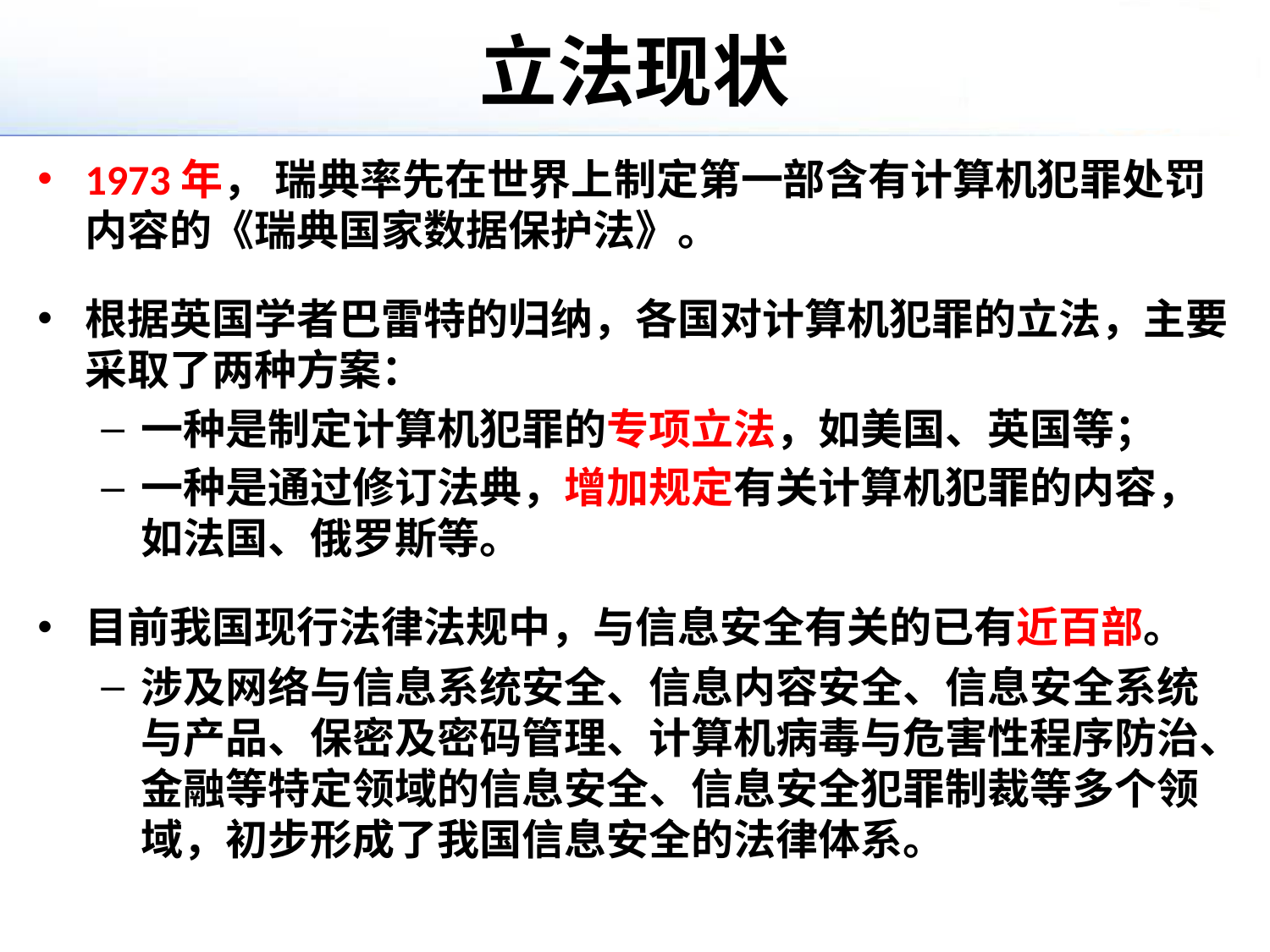

# 立法现状
1973年， 瑞典率先在世界上制定第一部含有计算机犯罪处罚内容的《瑞典国家数据保护法》。

根据英国学者巴雷特的归纳，各国对计算机犯罪的立法，主要采取了两种方案：
一种是制定计算机犯罪的专项立法，如美国、英国等；
一种是通过修订法典，增加规定有关计算机犯罪的内容，如法国、俄罗斯等。

目前我国现行法律法规中，与信息安全有关的已有近百部。
涉及网络与信息系统安全、信息内容安全、信息安全系统与产品、保密及密码管理、计算机病毒与危害性程序防治、金融等特定领域的信息安全、信息安全犯罪制裁等多个领域，初步形成了我国信息安全的法律体系。